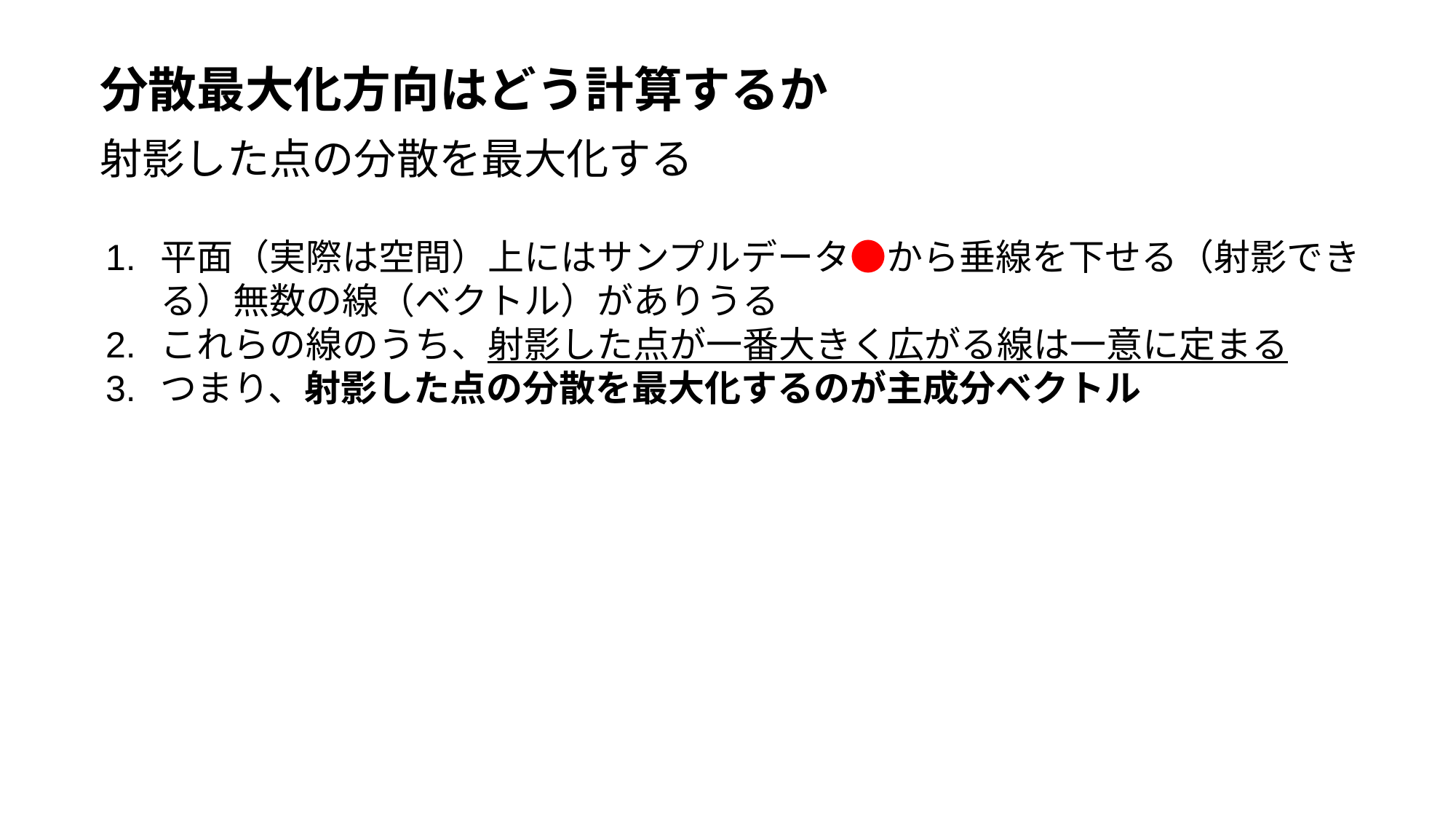

分散最大化方向はどう計算するか
射影した点の分散を最大化する
平面（実際は空間）上にはサンプルデータ●から垂線を下せる（射影できる）無数の線（ベクトル）がありうる
これらの線のうち、射影した点が一番大きく広がる線は一意に定まる
つまり、射影した点の分散を最大化するのが主成分ベクトル